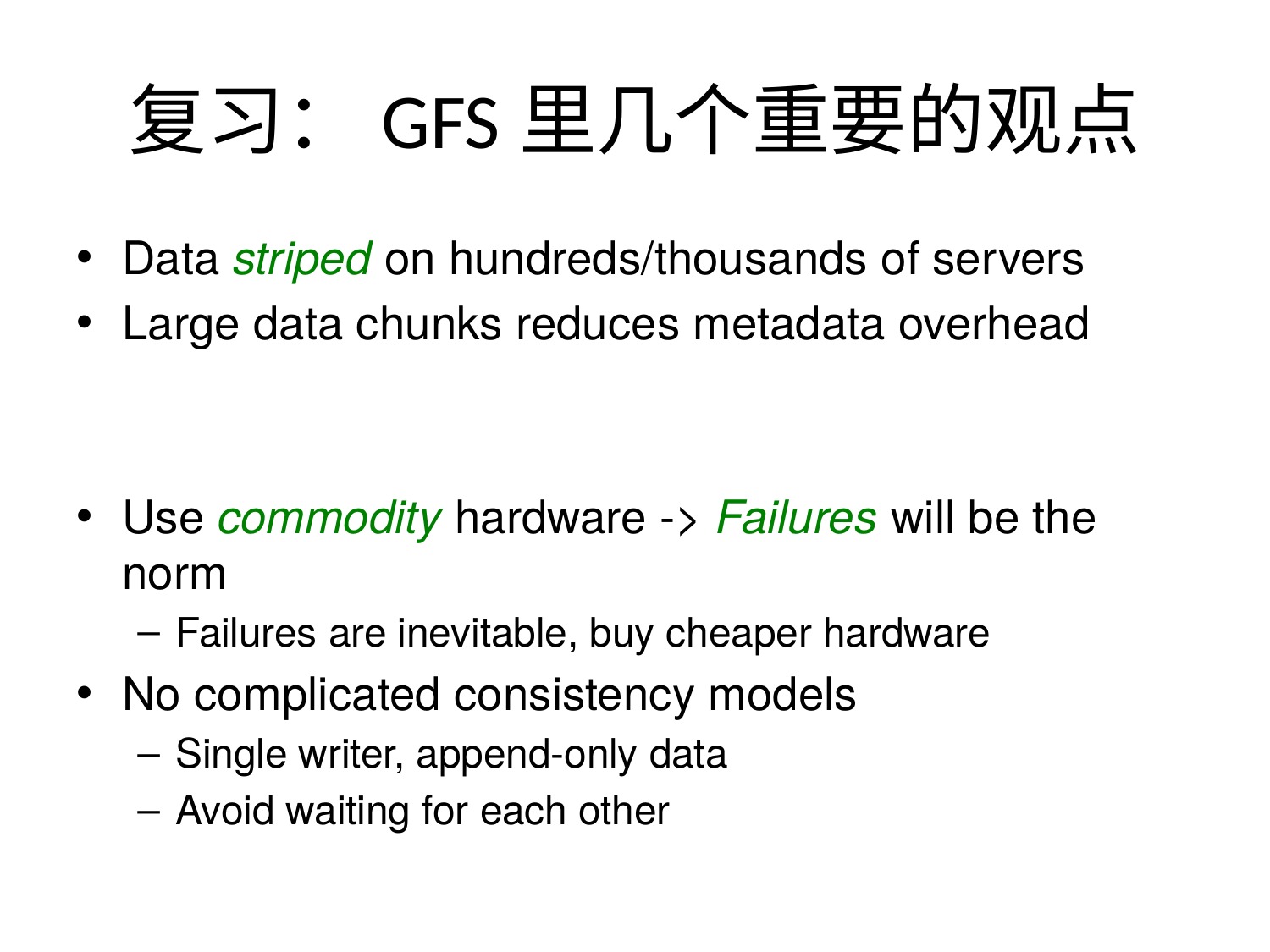

# 复习：GFS里几个重要的观点
Data striped on hundreds/thousands of servers
Large data chunks reduces metadata overhead

Use commodity hardware -> Failures will be the norm
Failures are inevitable, buy cheaper hardware
No complicated consistency models
Single writer, append-only data
Avoid waiting for each other